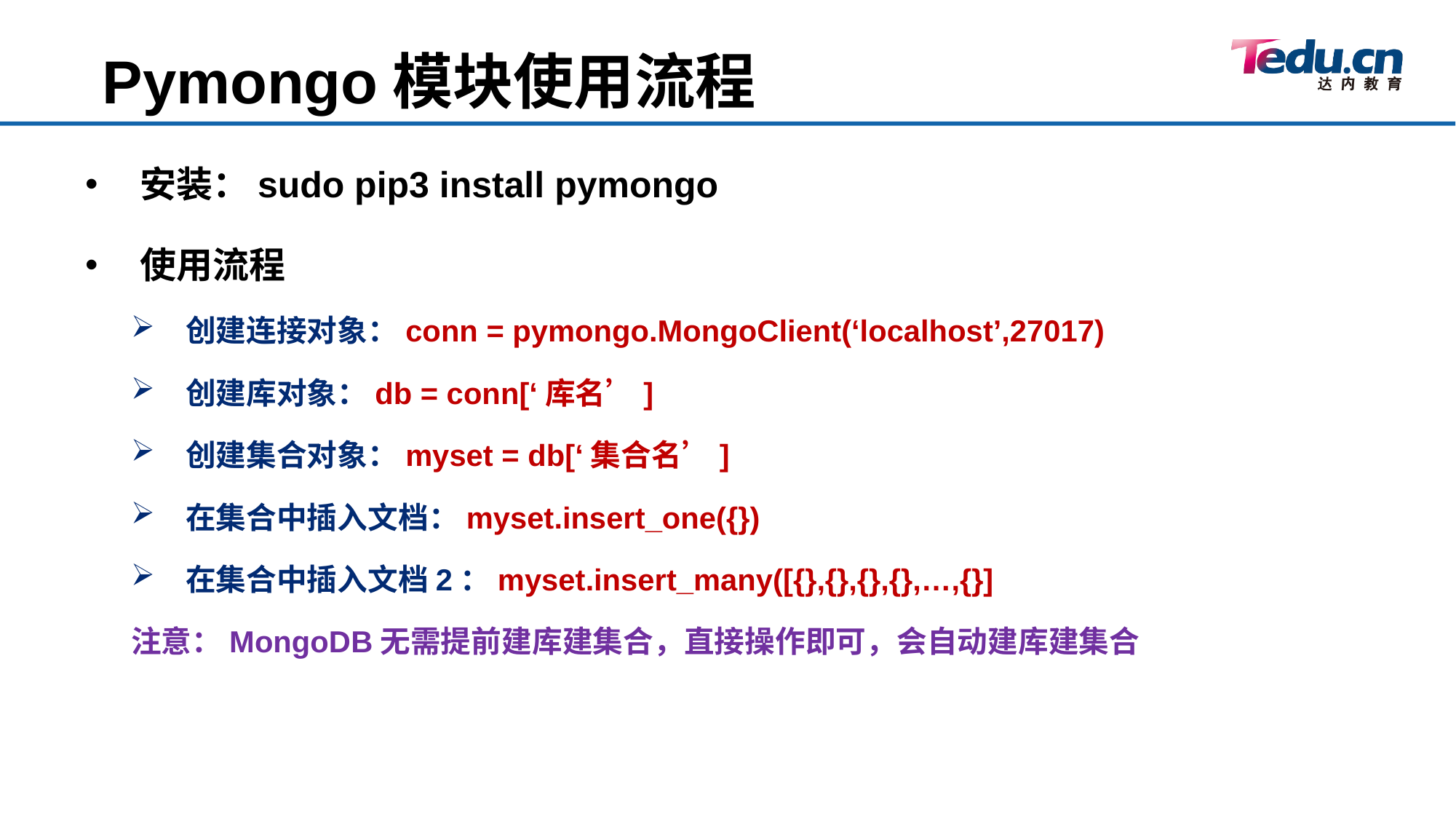

Pymongo模块使用流程
安装：sudo pip3 install pymongo
使用流程
创建连接对象：conn = pymongo.MongoClient(‘localhost’,27017)
创建库对象：db = conn[‘库名’]
创建集合对象：myset = db[‘集合名’]
在集合中插入文档：myset.insert_one({})
在集合中插入文档2：myset.insert_many([{},{},{},{},…,{}]
注意：MongoDB无需提前建库建集合，直接操作即可，会自动建库建集合